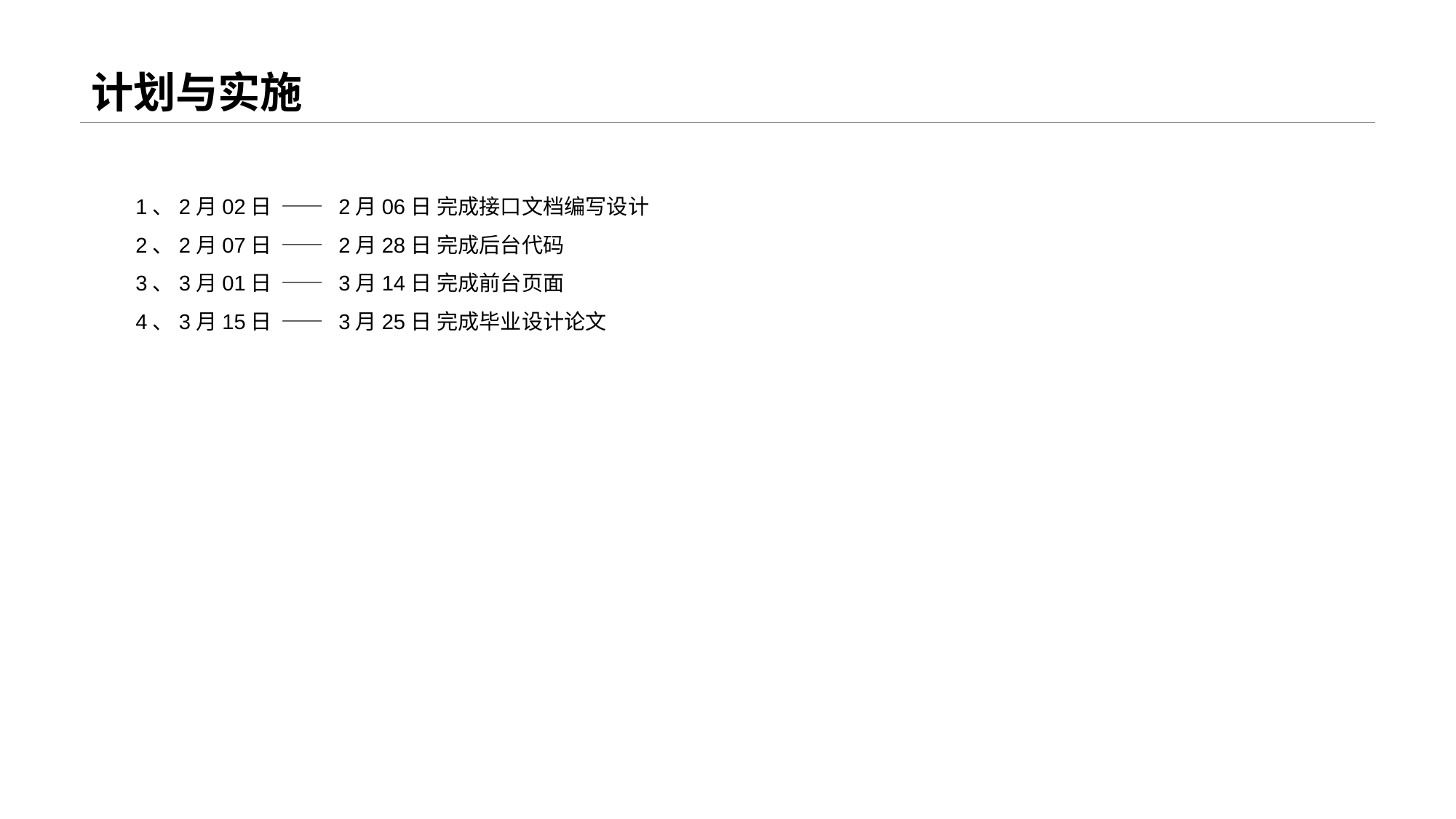

# 计划与实施
1、2月02日  ——  2月06日 完成接口文档编写设计
2、2月07日  ——  2月28日 完成后台代码
3、3月01日  ——  3月14日 完成前台页面
4、3月15日  ——  3月25日 完成毕业设计论文

12